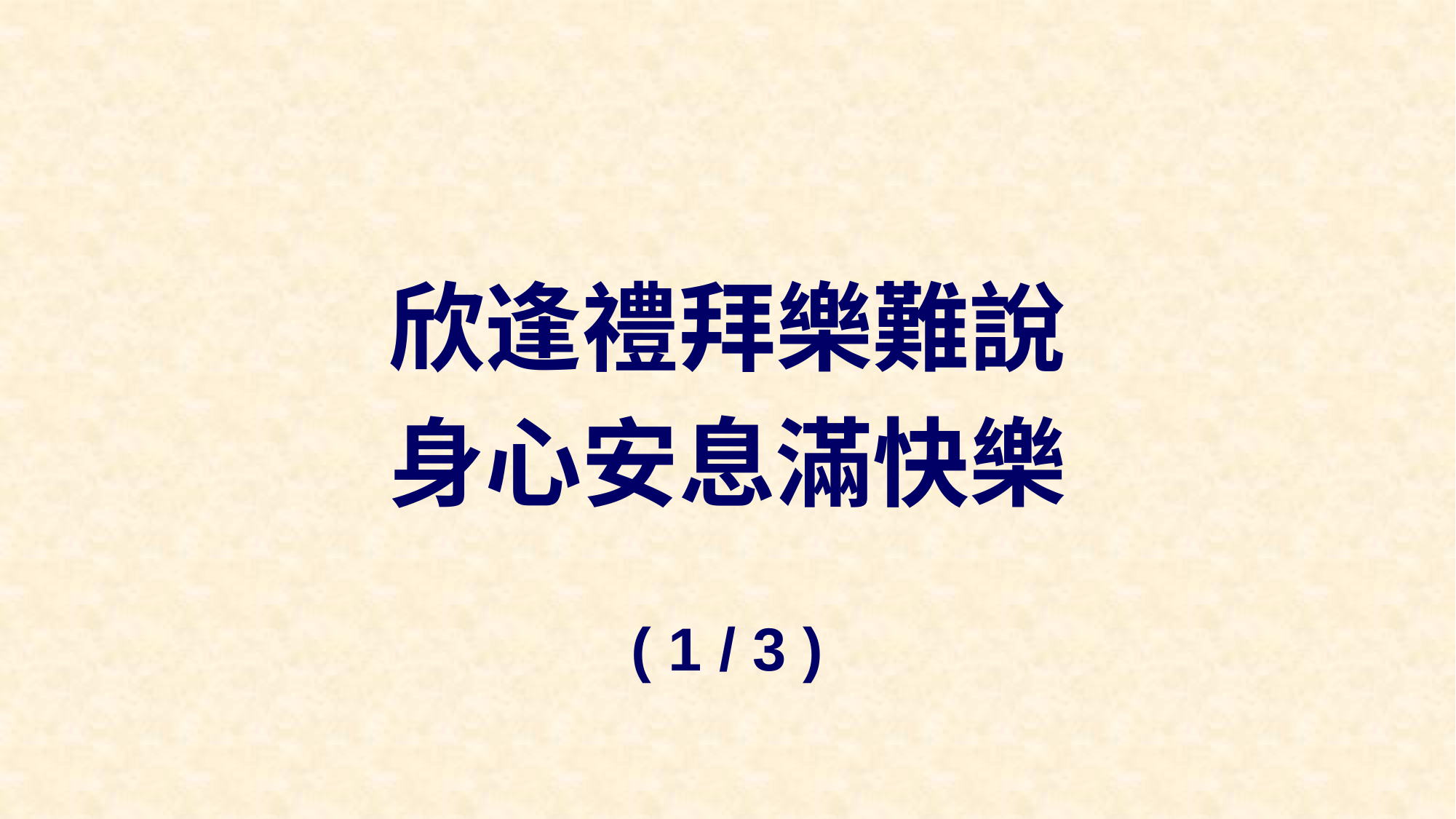

欣逢禮拜樂難說
身心安息滿快樂
( 1 / 3 )